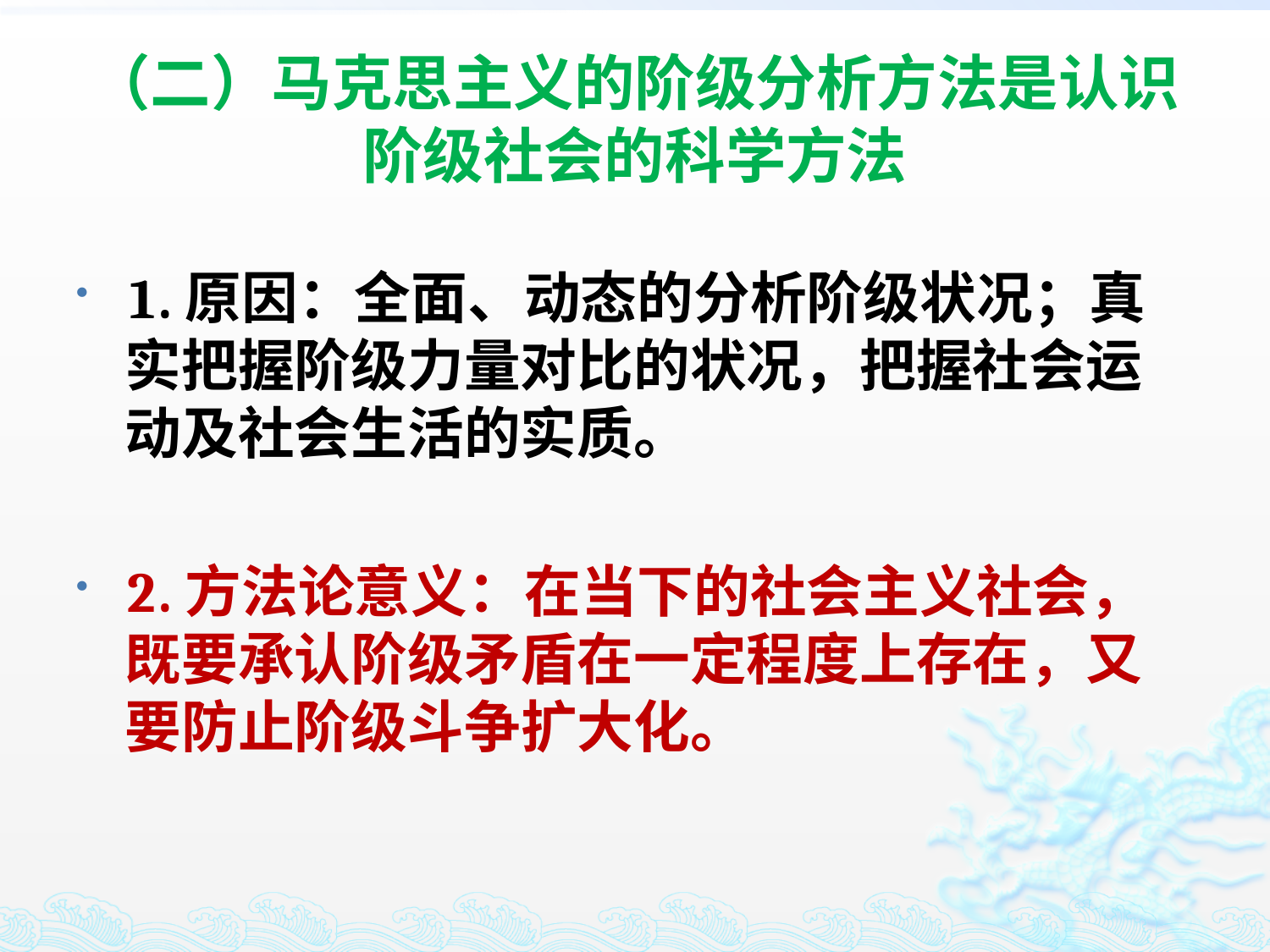

# （二）马克思主义的阶级分析方法是认识阶级社会的科学方法
1.原因：全面、动态的分析阶级状况；真实把握阶级力量对比的状况，把握社会运动及社会生活的实质。

2.方法论意义：在当下的社会主义社会，既要承认阶级矛盾在一定程度上存在，又要防止阶级斗争扩大化。